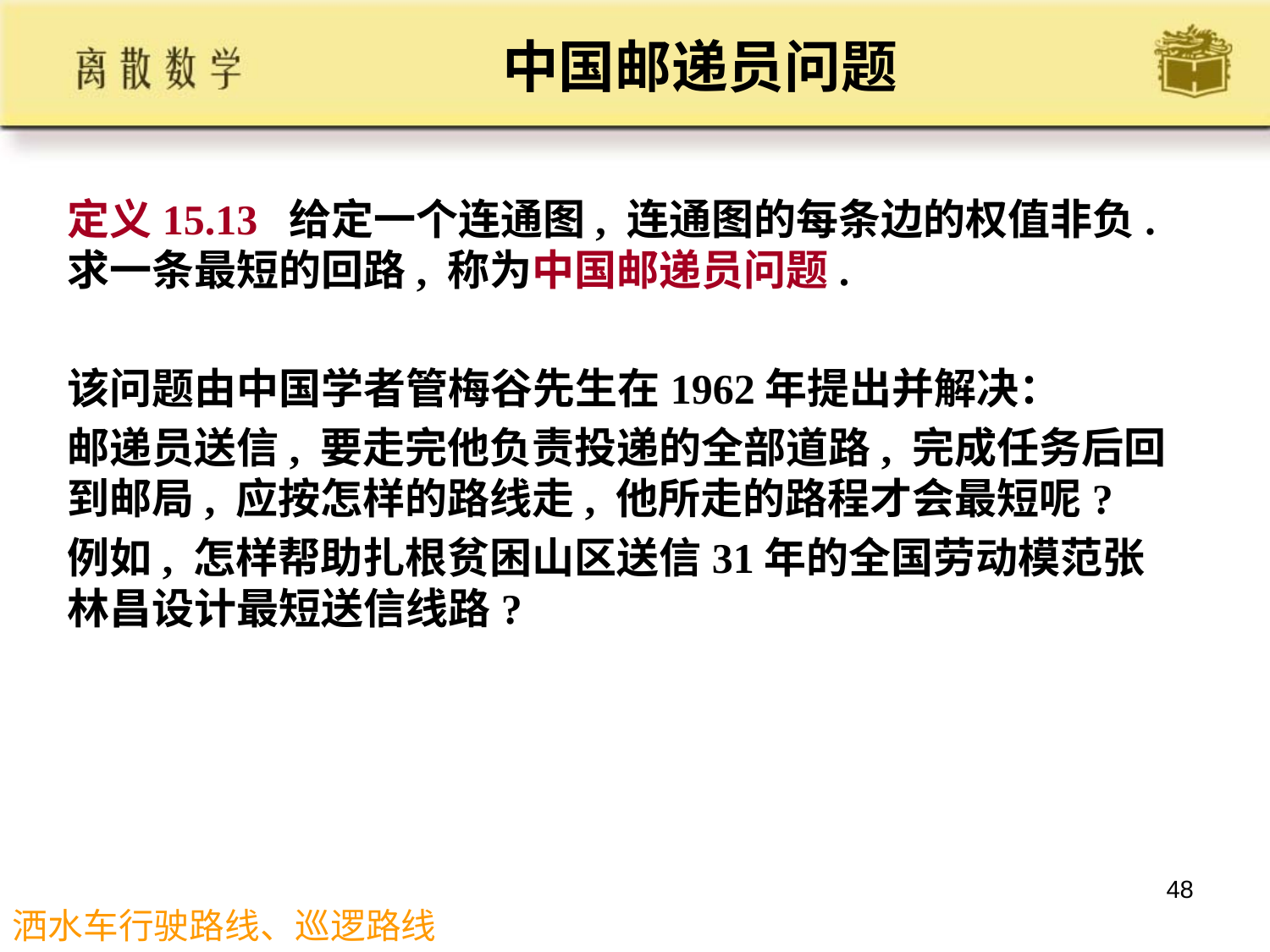

# 中国邮递员问题
定义15.13  给定一个连通图, 连通图的每条边的权值非负. 求一条最短的回路, 称为中国邮递员问题.

该问题由中国学者管梅谷先生在1962年提出并解决：
邮递员送信, 要走完他负责投递的全部道路, 完成任务后回到邮局, 应按怎样的路线走, 他所走的路程才会最短呢?
例如, 怎样帮助扎根贫困山区送信31年的全国劳动模范张林昌设计最短送信线路?
48
洒水车行驶路线、巡逻路线